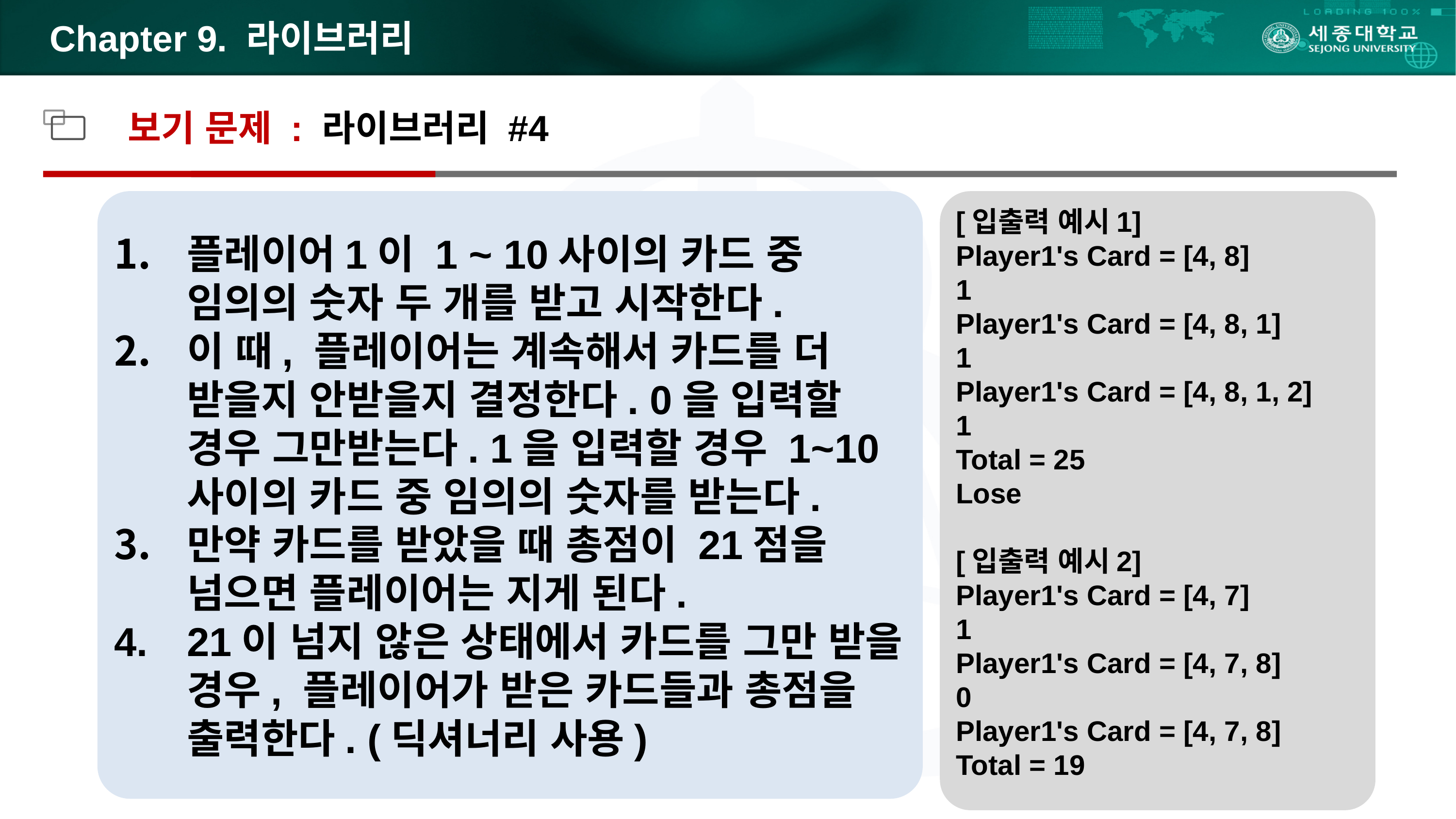

# Chapter 9. 라이브러리
보기 문제 : 라이브러리 #4
플레이어1이 1 ~ 10사이의 카드 중 임의의 숫자 두 개를 받고 시작한다.
이 때, 플레이어는 계속해서 카드를 더 받을지 안받을지 결정한다. 0을 입력할 경우 그만받는다. 1을 입력할 경우 1~10사이의 카드 중 임의의 숫자를 받는다.
만약 카드를 받았을 때 총점이 21점을 넘으면 플레이어는 지게 된다.
21이 넘지 않은 상태에서 카드를 그만 받을 경우, 플레이어가 받은 카드들과 총점을 출력한다. (딕셔너리 사용)
[입출력 예시1]
Player1's Card = [4, 8]
1
Player1's Card = [4, 8, 1]
1
Player1's Card = [4, 8, 1, 2]
1
Total = 25
Lose

[입출력 예시2]
Player1's Card = [4, 7]
1
Player1's Card = [4, 7, 8]
0
Player1's Card = [4, 7, 8]
Total = 19